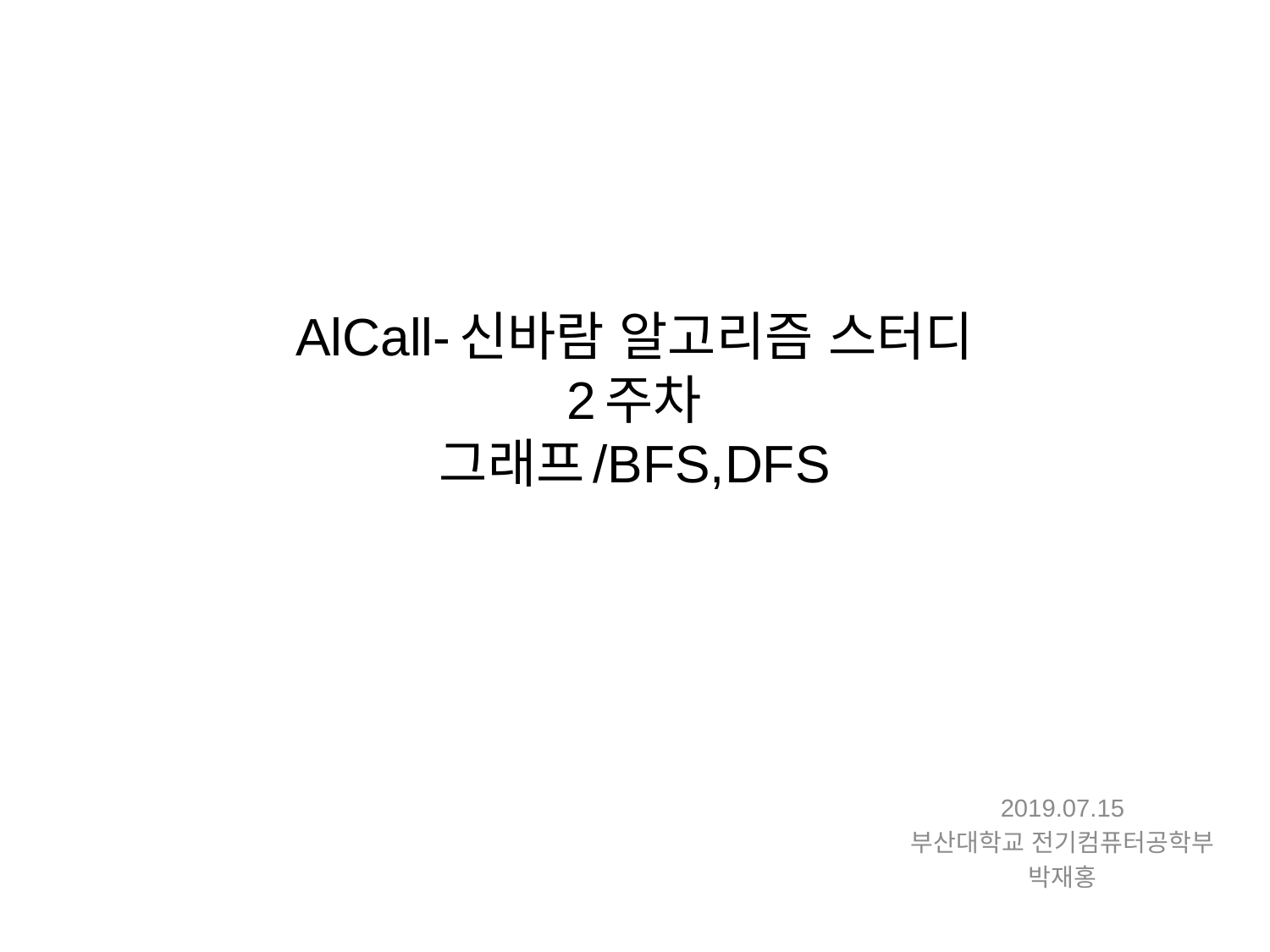

# AlCall-신바람 알고리즘 스터디 2주차 그래프/BFS,DFS
2019.07.15
부산대학교 전기컴퓨터공학부
박재홍